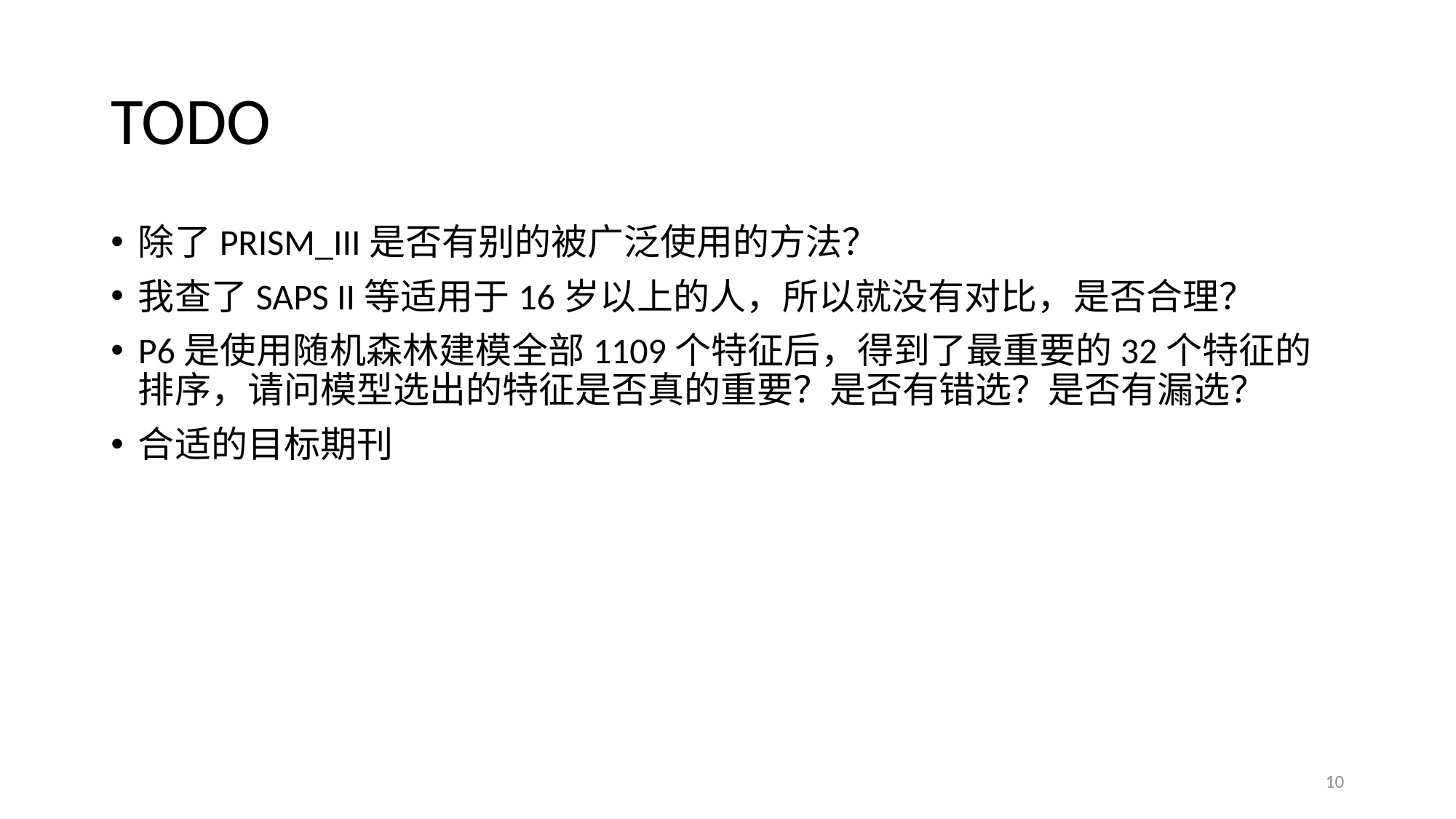

# TODO
除了PRISM_III是否有别的被广泛使用的方法？
我查了SAPS II等适用于16岁以上的人，所以就没有对比，是否合理？
P6是使用随机森林建模全部1109个特征后，得到了最重要的32个特征的排序，请问模型选出的特征是否真的重要？是否有错选？是否有漏选？
合适的目标期刊
10